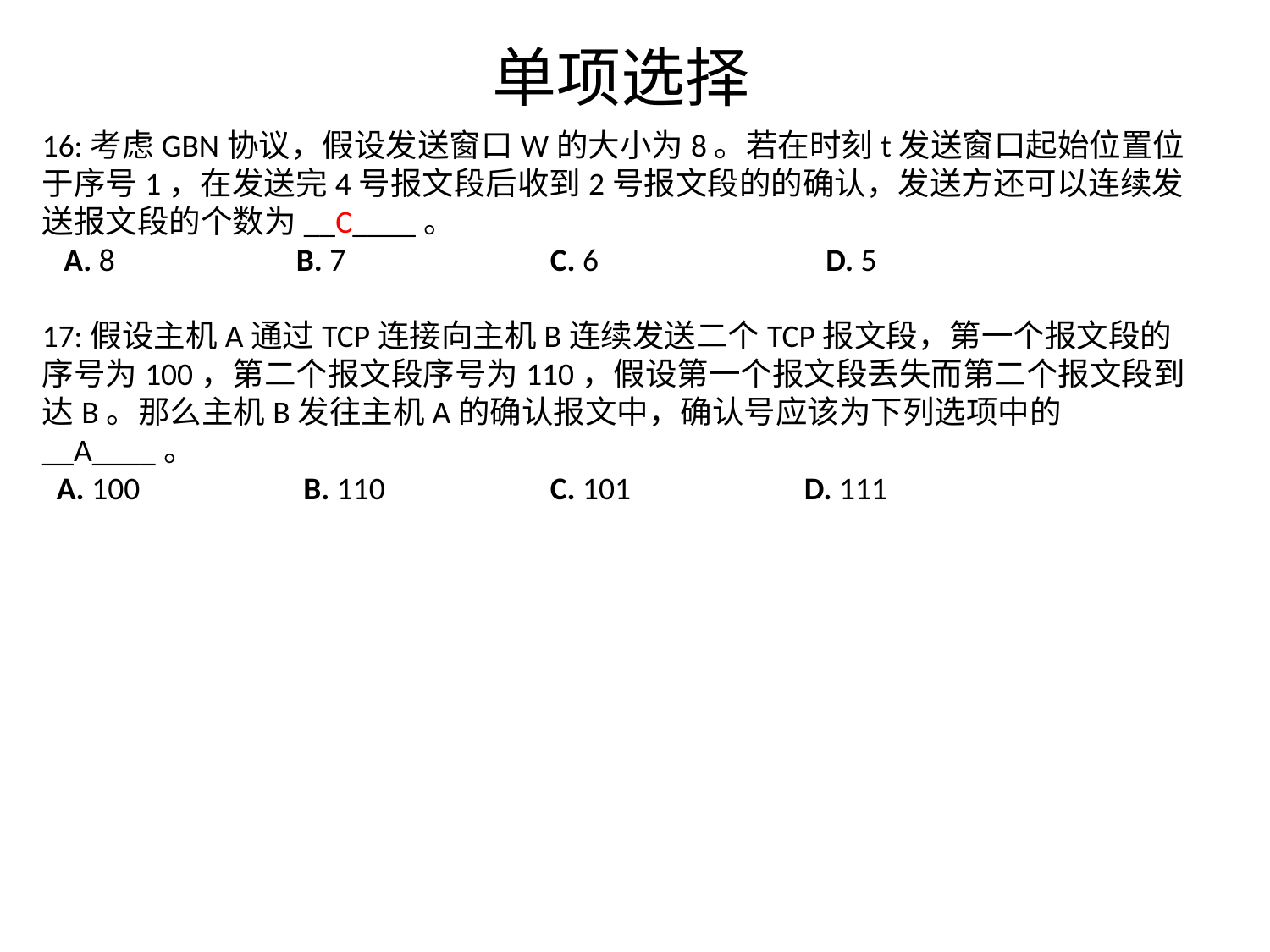

# 单项选择
16:考虑GBN协议，假设发送窗口W的大小为8。若在时刻t发送窗口起始位置位于序号1，在发送完4号报文段后收到2号报文段的的确认，发送方还可以连续发送报文段的个数为__C____。
   A. 8	    	B. 7        	  	C. 6   		   D. 5

17:假设主机A通过TCP连接向主机B连续发送二个TCP报文段，第一个报文段的序号为100，第二个报文段序号为110，假设第一个报文段丢失而第二个报文段到达B。那么主机B发往主机A的确认报文中，确认号应该为下列选项中的__A____。
  A. 100      	 B. 110               	C. 101		D. 111